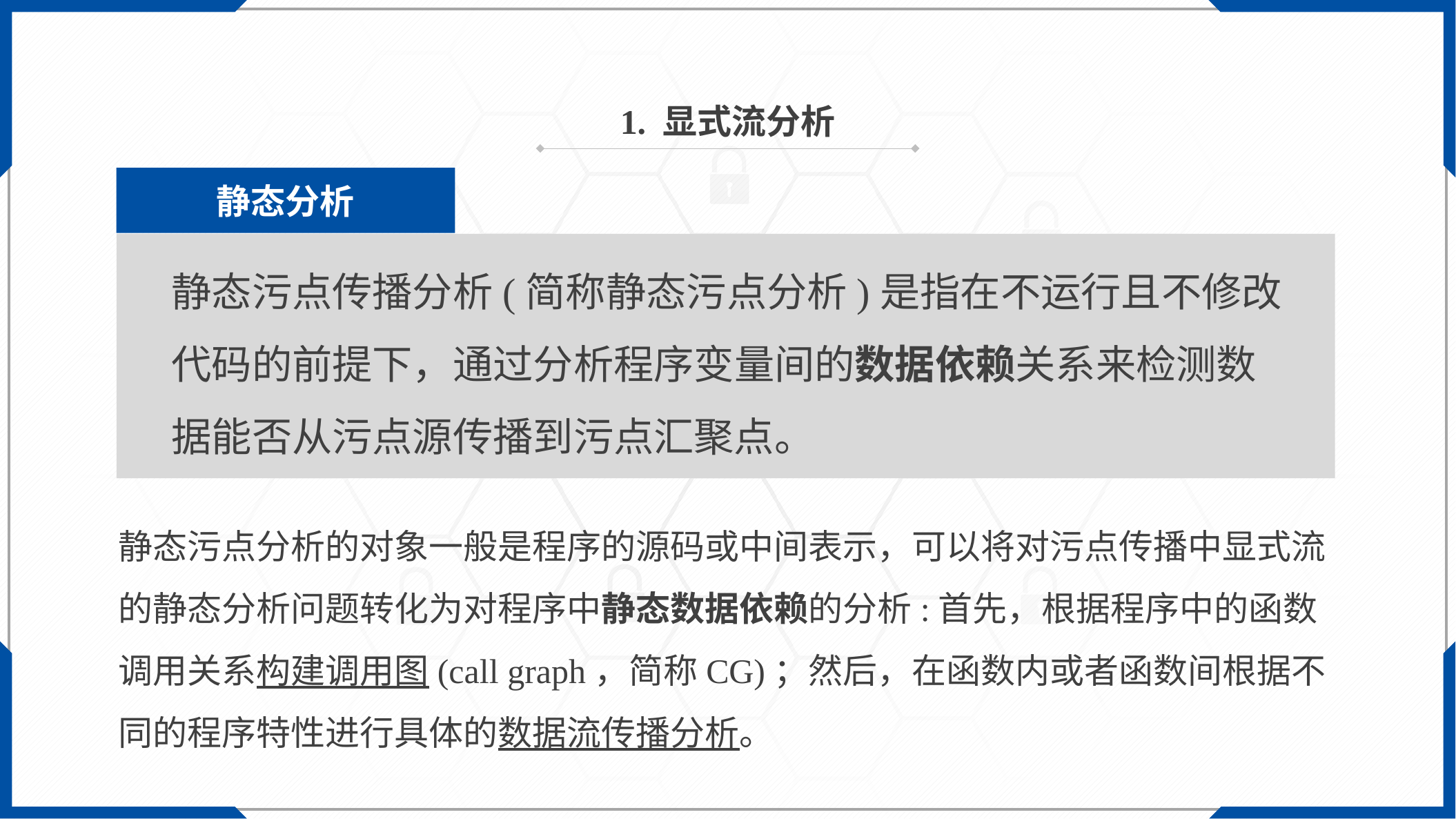

1. 显式流分析
静态分析

静态污点传播分析(简称静态污点分析)是指在不运行且不修改代码的前提下，通过分析程序变量间的数据依赖关系来检测数据能否从污点源传播到污点汇聚点。
静态污点分析的对象一般是程序的源码或中间表示，可以将对污点传播中显式流的静态分析问题转化为对程序中静态数据依赖的分析:首先，根据程序中的函数调用关系构建调用图(call graph，简称CG)；然后，在函数内或者函数间根据不同的程序特性进行具体的数据流传播分析。